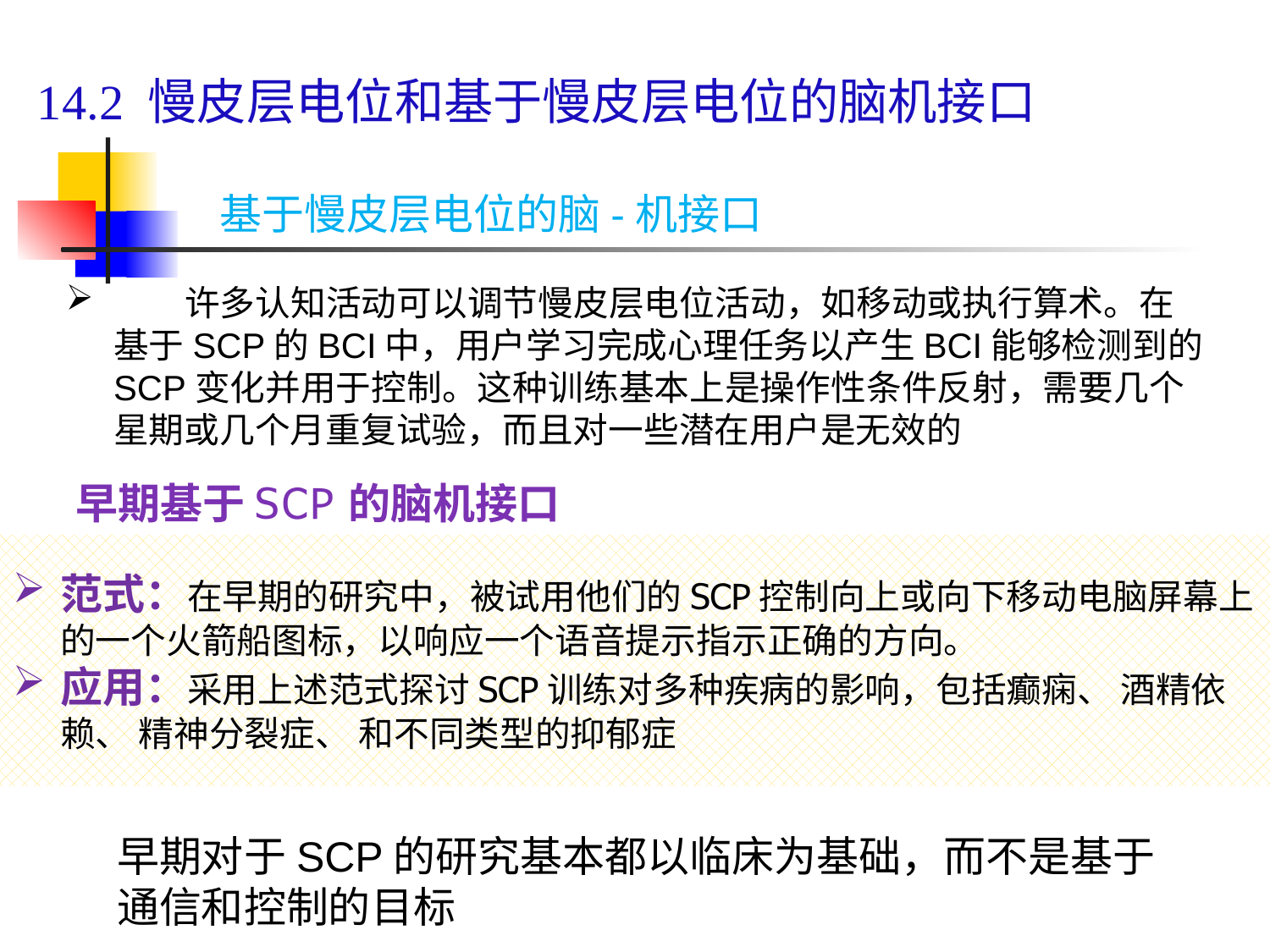

# 14.2 慢皮层电位和基于慢皮层电位的脑机接口
基于慢皮层电位的脑-机接口
        许多认知活动可以调节慢皮层电位活动，如移动或执行算术。在基于SCP的BCI中，用户学习完成心理任务以产生BCI能够检测到的SCP变化并用于控制。这种训练基本上是操作性条件反射，需要几个星期或几个月重复试验，而且对一些潜在用户是无效的

早期基于SCP的脑机接口
范式：在早期的研究中，被试用他们的SCP控制向上或向下移动电脑屏幕上的一个火箭船图标，以响应一个语音提示指示正确的方向。
应用：采用上述范式探讨SCP训练对多种疾病的影响，包括癫痫、 酒精依赖、 精神分裂症、 和不同类型的抑郁症
早期对于SCP的研究基本都以临床为基础，而不是基于通信和控制的目标